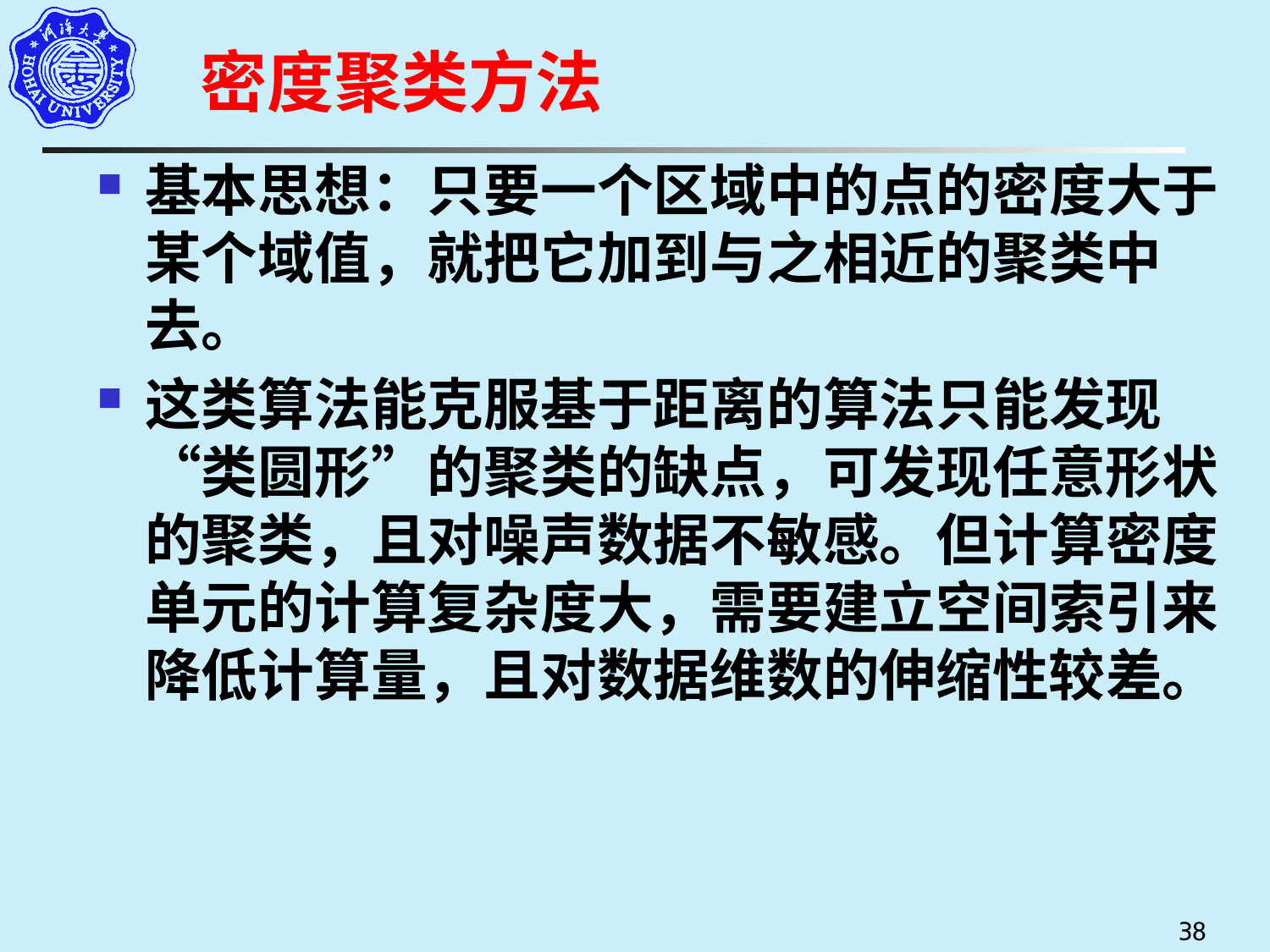

# 密度聚类方法
基本思想：只要一个区域中的点的密度大于某个域值，就把它加到与之相近的聚类中去。
这类算法能克服基于距离的算法只能发现“类圆形”的聚类的缺点，可发现任意形状的聚类，且对噪声数据不敏感。但计算密度单元的计算复杂度大，需要建立空间索引来降低计算量，且对数据维数的伸缩性较差。